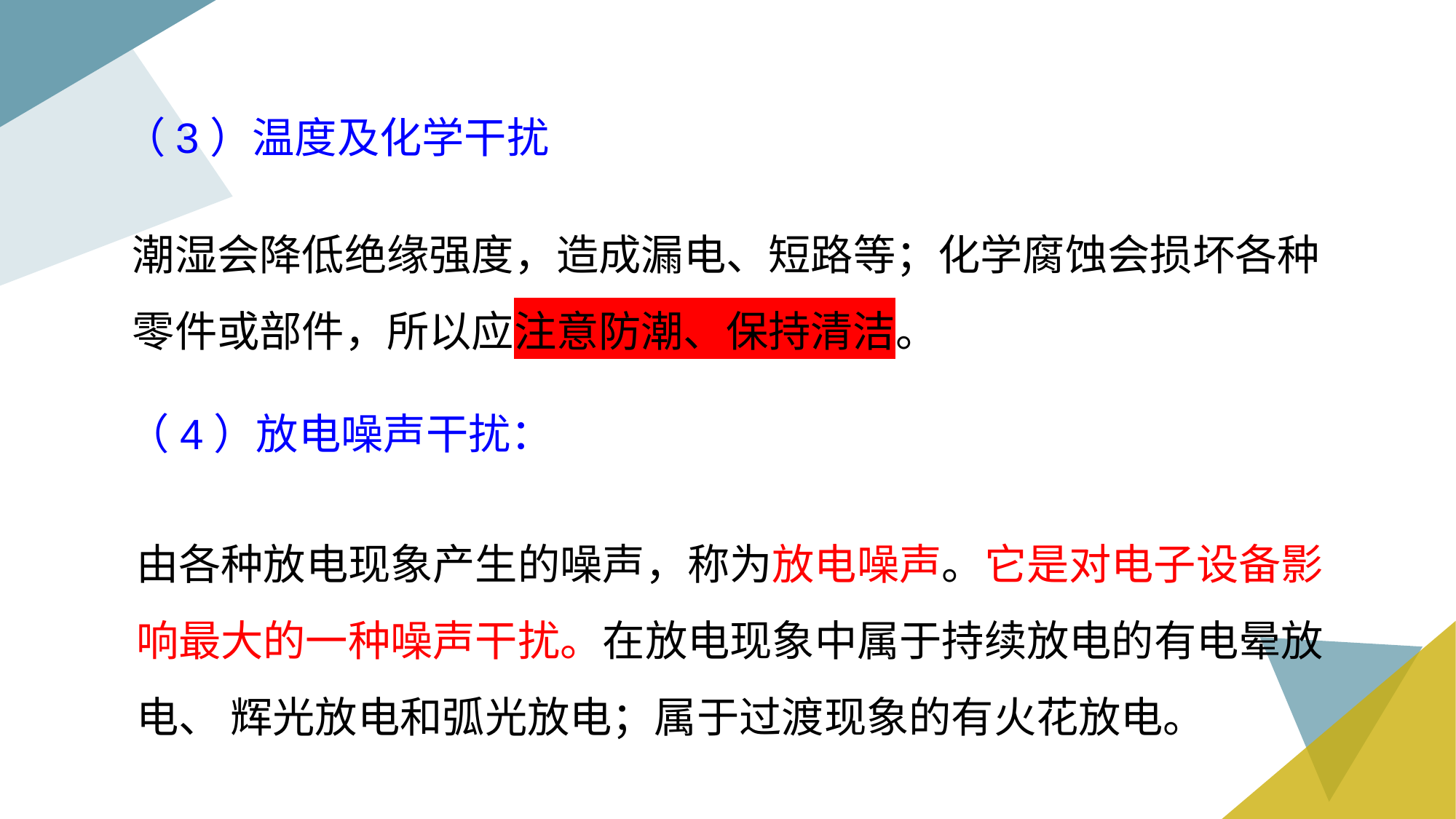

（3）温度及化学干扰
潮湿会降低绝缘强度，造成漏电、短路等；化学腐蚀会损坏各种零件或部件，所以应注意防潮、保持清洁。
（4）放电噪声干扰：
由各种放电现象产生的噪声，称为放电噪声。它是对电子设备影响最大的一种噪声干扰。在放电现象中属于持续放电的有电晕放电、 辉光放电和弧光放电；属于过渡现象的有火花放电。